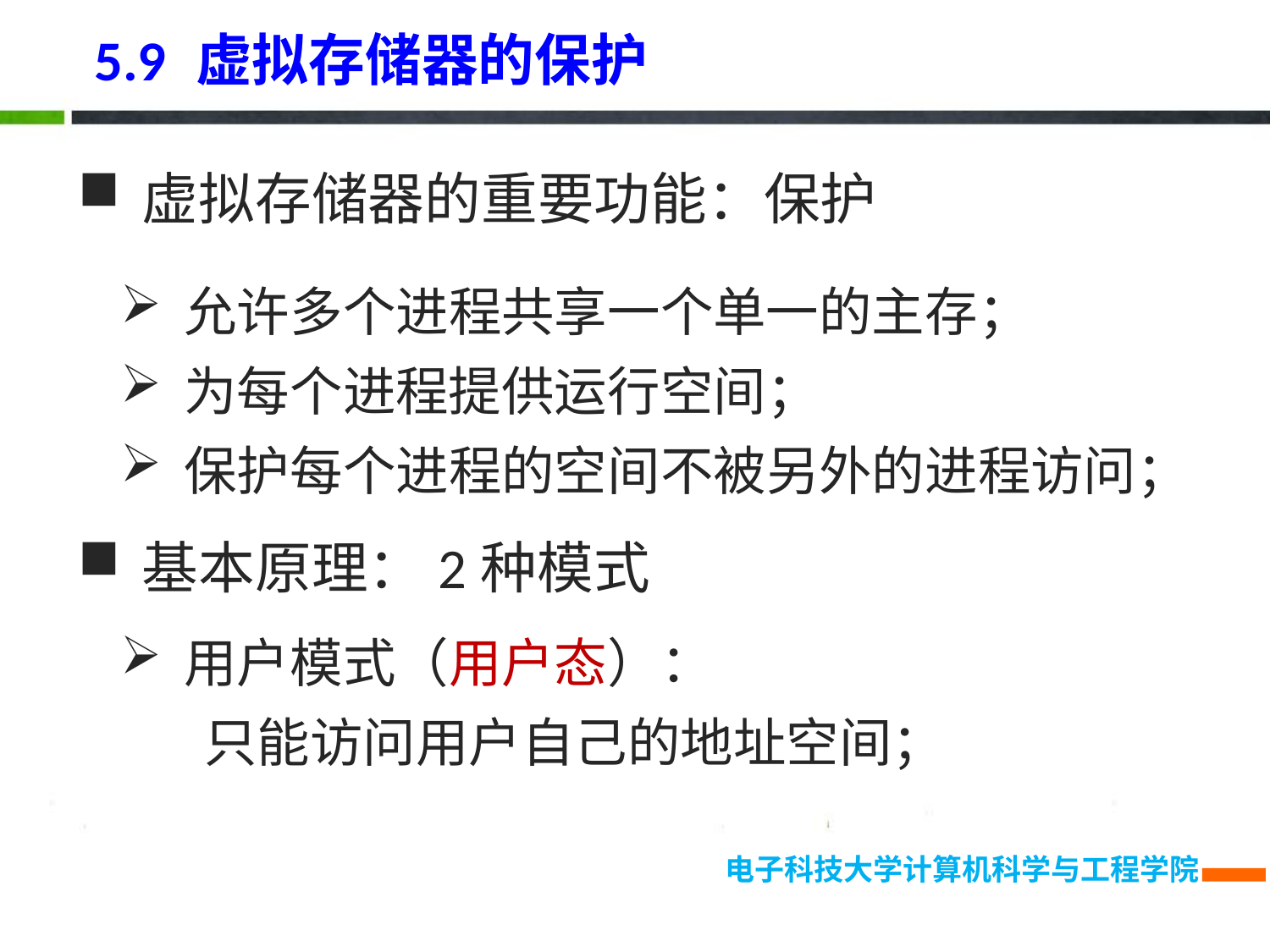

5.9 虚拟存储器的保护
虚拟存储器的重要功能：保护
允许多个进程共享一个单一的主存；
为每个进程提供运行空间；
保护每个进程的空间不被另外的进程访问；
基本原理：2种模式
用户模式（用户态）：
      只能访问用户自己的地址空间；
132